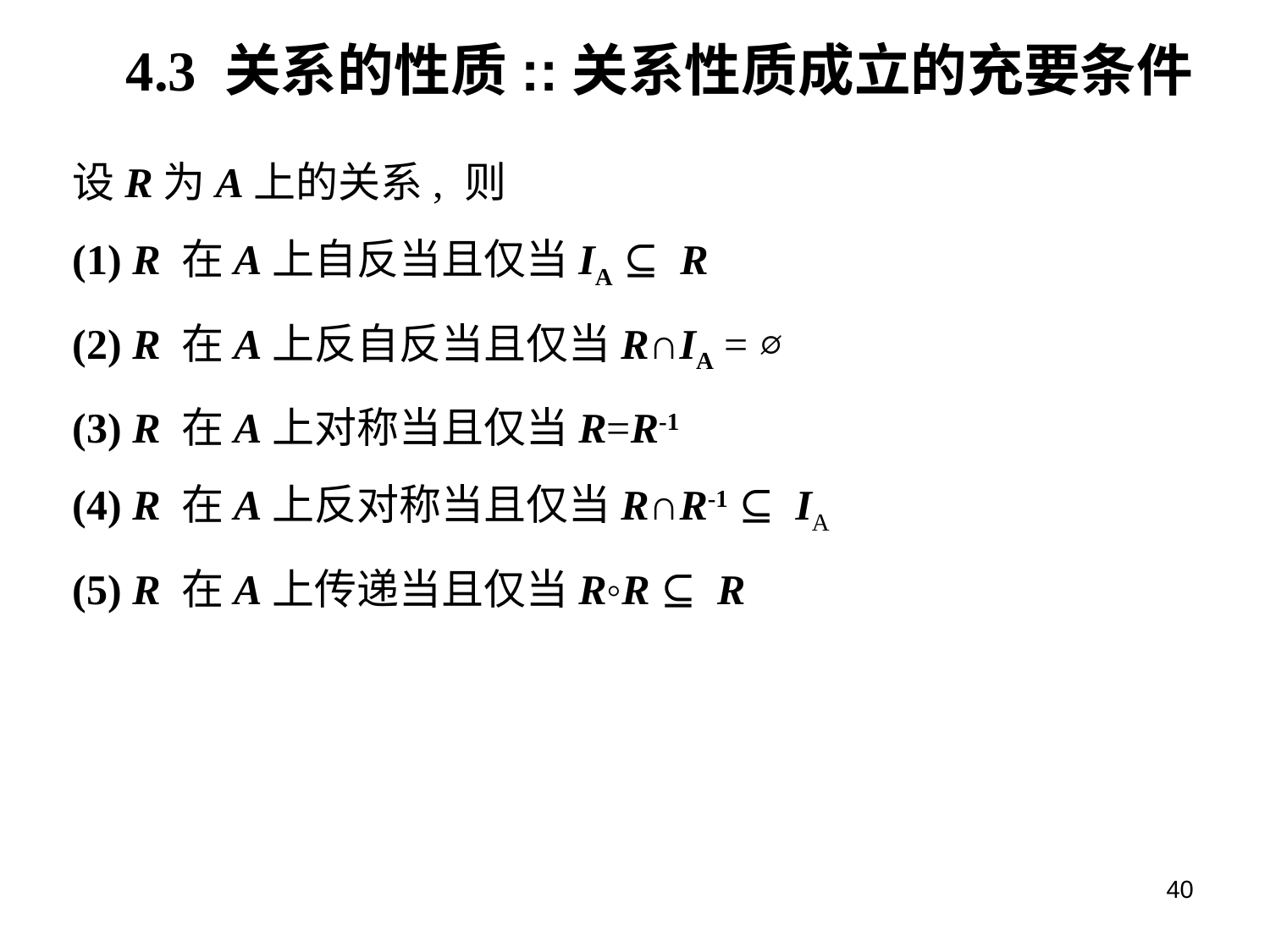

# 4.3 关系的性质::关系性质成立的充要条件
设R为A上的关系, 则
(1) R 在A上自反当且仅当IA ⊆  R
(2) R 在A上反自反当且仅当R∩IA = ∅
(3) R 在A上对称当且仅当R=R-1
(4) R 在A上反对称当且仅当R∩R-1 ⊆  IA
(5) R 在A上传递当且仅当R◦R ⊆  R
40